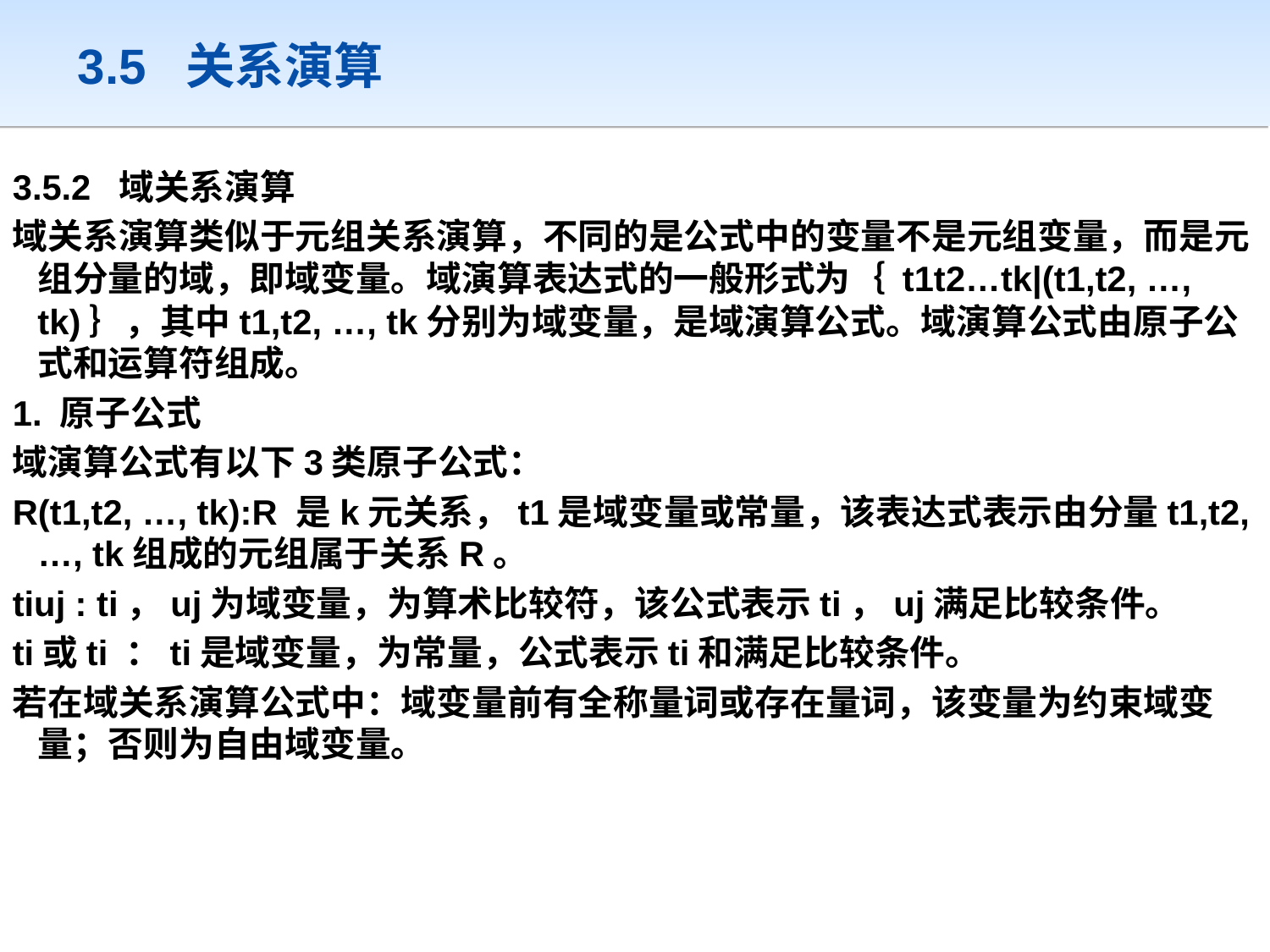

# 3.5  关系演算
3.5.2  域关系演算
域关系演算类似于元组关系演算，不同的是公式中的变量不是元组变量，而是元组分量的域，即域变量。域演算表达式的一般形式为｛ t1t2…tk|(t1,t2, …, tk)｝，其中t1,t2, …, tk分别为域变量，是域演算公式。域演算公式由原子公式和运算符组成。
1. 原子公式
域演算公式有以下3类原子公式：
R(t1,t2, …, tk):R 是k元关系，t1是域变量或常量，该表达式表示由分量t1,t2, …, tk组成的元组属于关系R。
tiuj : ti，uj为域变量，为算术比较符，该公式表示ti，uj满足比较条件。
ti或ti ：ti是域变量，为常量，公式表示ti和满足比较条件。
若在域关系演算公式中：域变量前有全称量词或存在量词，该变量为约束域变量；否则为自由域变量。